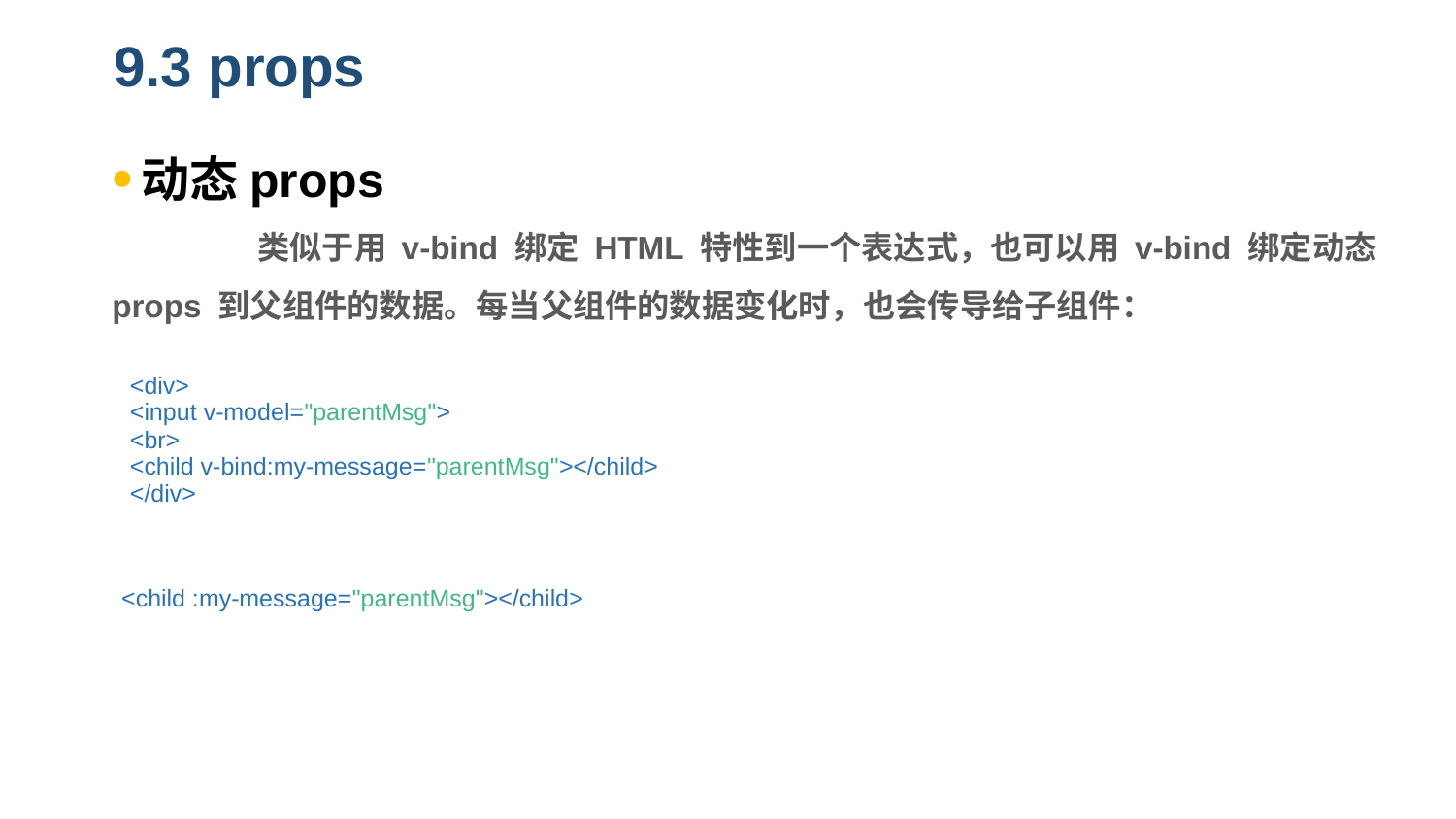

# 9.3 props
动态props
	类似于用 v-bind 绑定 HTML 特性到一个表达式，也可以用 v-bind 绑定动态 props 到父组件的数据。每当父组件的数据变化时，也会传导给子组件：

| <div> <input v-model="parentMsg"> <br> <child v-bind:my-message="parentMsg"></child> </div> |
| --- |
<child :my-message="parentMsg"></child>
83